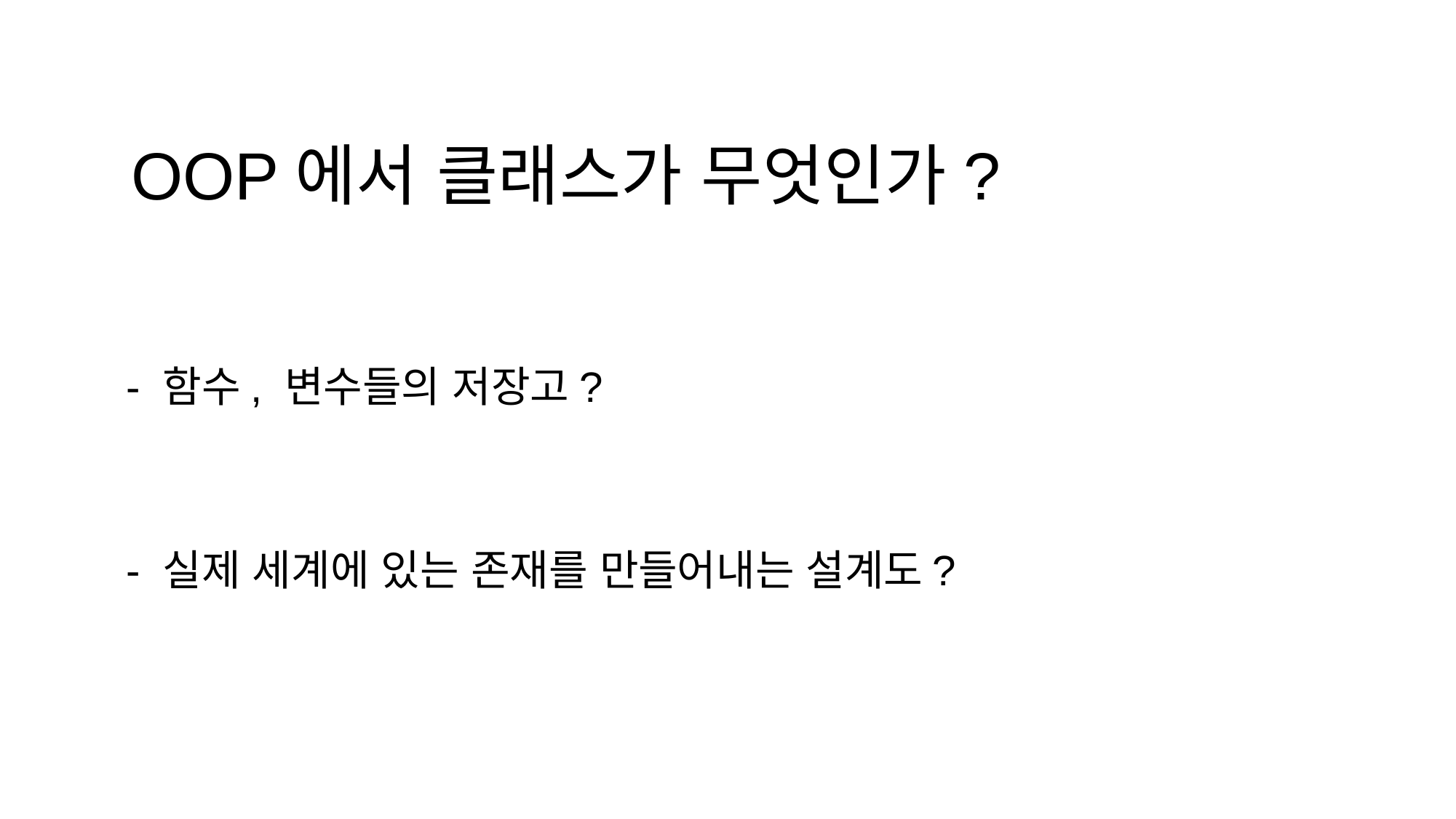

# OOP에서 클래스가 무엇인가?
 - 함수, 변수들의 저장고?

 - 실제 세계에 있는 존재를 만들어내는 설계도?